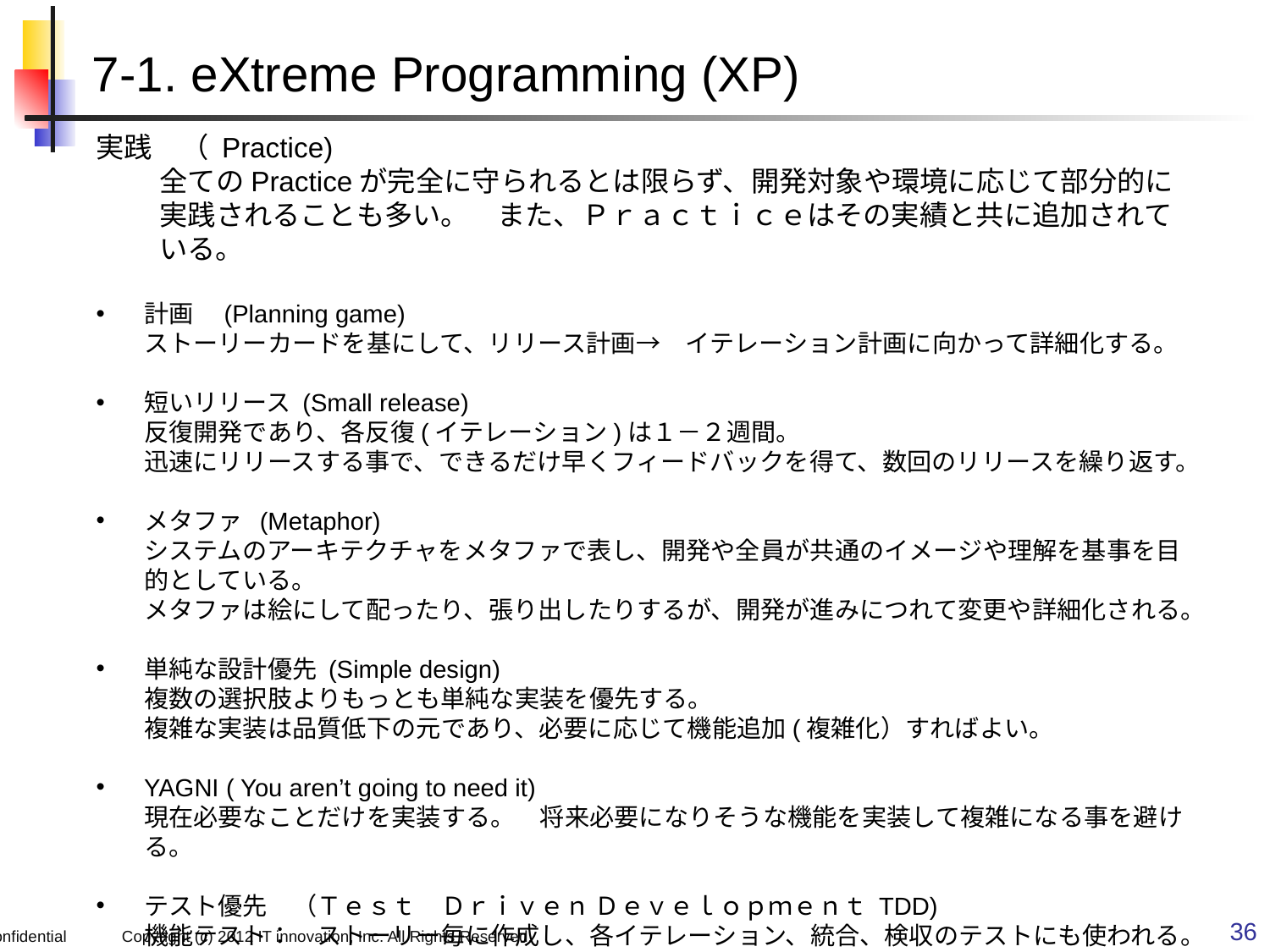

7-1. eXtreme Programming (XP)
実践　（ Practice)
全てのPracticeが完全に守られるとは限らず、開発対象や環境に応じて部分的に実践されることも多い。　また、Ｐｒａｃｔｉｃｅはその実績と共に追加されている。

計画　(Planning game)
ストーリーカードを基にして、リリース計画→　イテレーション計画に向かって詳細化する。

短いリリース (Small release)
反復開発であり、各反復(イテレーション)は１－２週間。
迅速にリリースする事で、できるだけ早くフィードバックを得て、数回のリリースを繰り返す。

メタファ  (Metaphor)
システムのアーキテクチャをメタファで表し、開発や全員が共通のイメージや理解を基事を目的としている。
メタファは絵にして配ったり、張り出したりするが、開発が進みにつれて変更や詳細化される。

単純な設計優先 (Simple design)
複数の選択肢よりもっとも単純な実装を優先する。
複雑な実装は品質低下の元であり、必要に応じて機能追加(複雑化）すればよい。

YAGNI ( You aren’t going to need it)
現在必要なことだけを実装する。　将来必要になりそうな機能を実装して複雑になる事を避ける。

テスト優先　（Ｔｅｓｔ　Ｄｒｉｖｅｎ Ｄｅｖｅｌｏｐｍｅｎｔ TDD)
機能テスト：　ストーリー毎に作成し、各イテレーション、統合、検収のテストにも使われる。
単体テスト：　テスト仕様をコードに先だって記述し、合格するまでテストを実行する。　(自動化が望ましい)
　　　　　　　　正常系、異常系、境界値、スモークテスト等を含み、テストしないコードは存在しない。